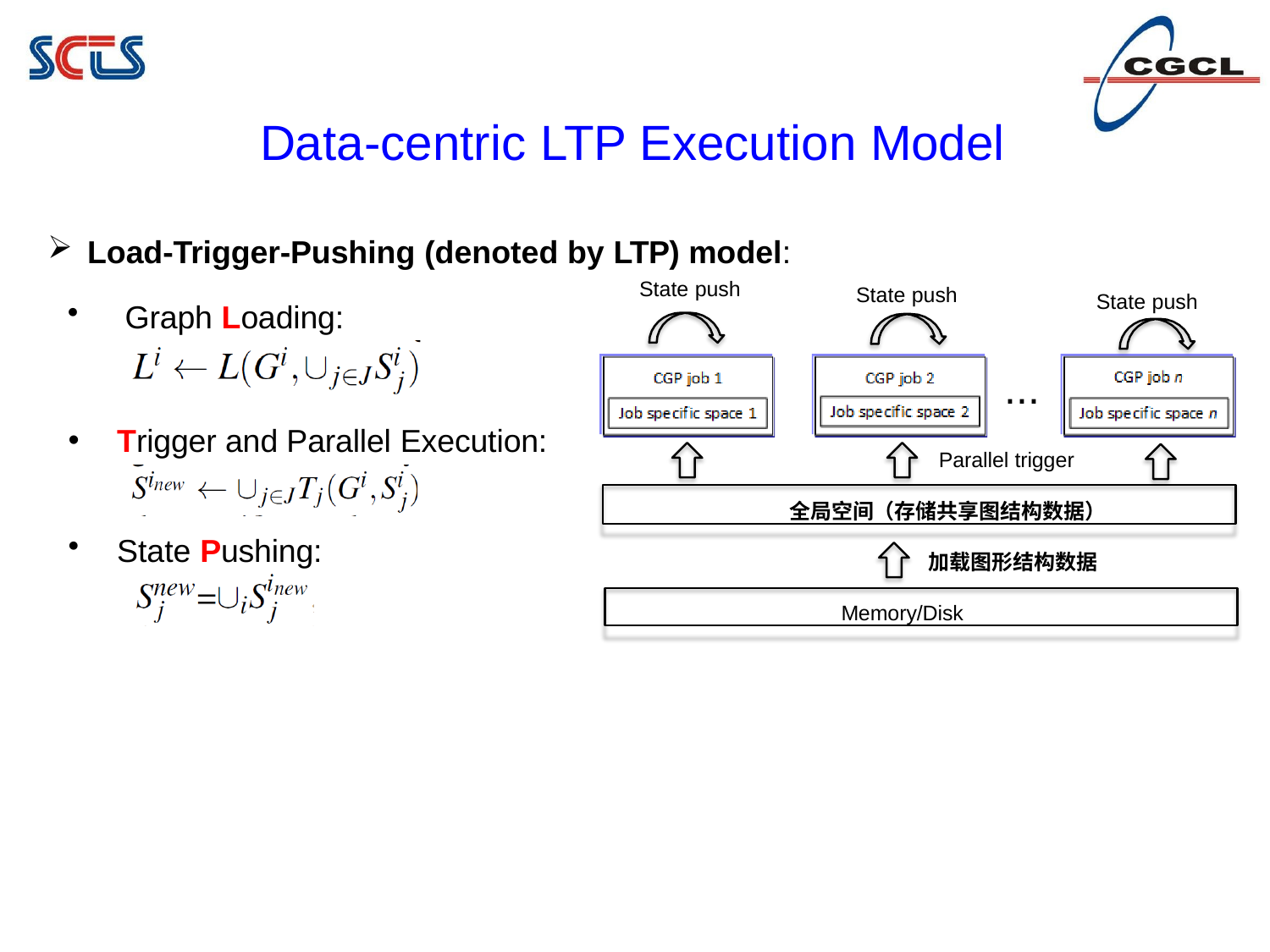

# Data-centric LTP Execution Model
Load-Trigger-Pushing (denoted by LTP) model:
State push
Graph Loading:
State push
State push

...
Parallel trigger
Trigger and Parallel Execution:

全局空间（存储共享图结构数据）
State Pushing:

加载图形结构数据

Memory/Disk